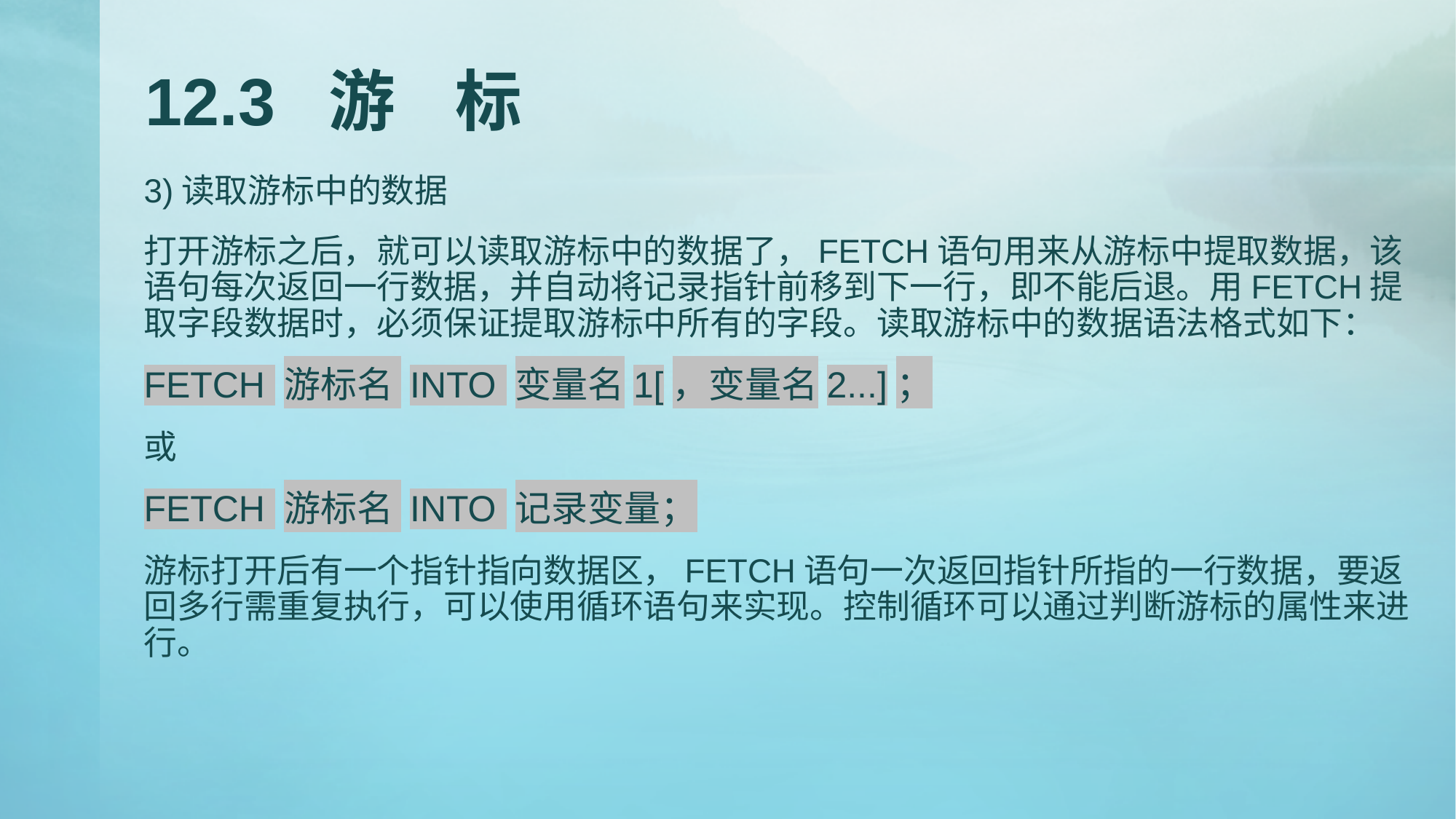

# 12.3  游    标
3)读取游标中的数据
打开游标之后，就可以读取游标中的数据了，FETCH语句用来从游标中提取数据，该语句每次返回一行数据，并自动将记录指针前移到下一行，即不能后退。用FETCH提取字段数据时，必须保证提取游标中所有的字段。读取游标中的数据语法格式如下：
FETCH 游标名 INTO 变量名1[，变量名2...]；
或
FETCH 游标名 INTO 记录变量；
游标打开后有一个指针指向数据区，FETCH语句一次返回指针所指的一行数据，要返回多行需重复执行，可以使用循环语句来实现。控制循环可以通过判断游标的属性来进行。